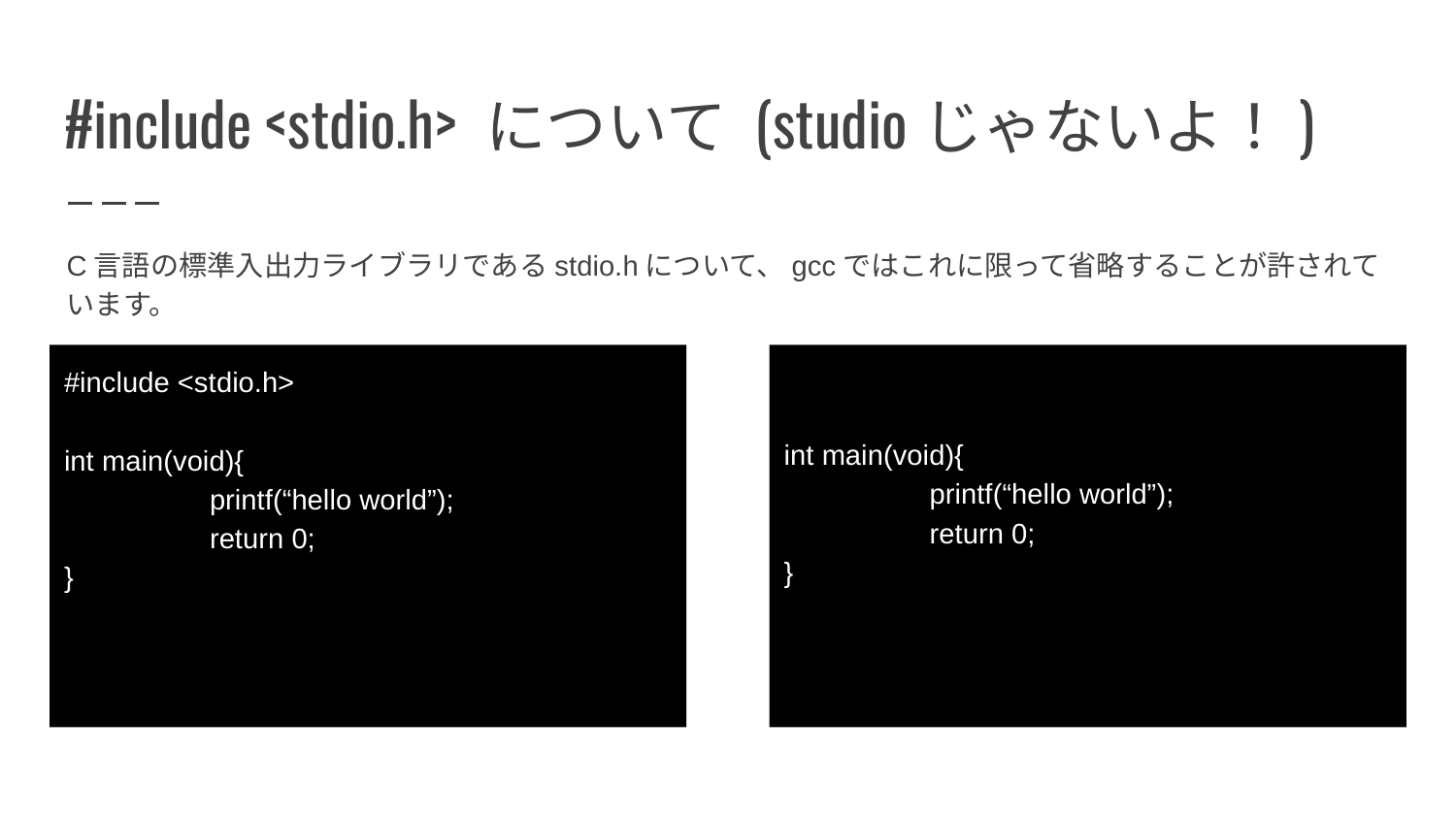

# #include <stdio.h> について (studioじゃないよ！)
C言語の標準入出力ライブラリであるstdio.hについて、gccではこれに限って省略することが許されています。
#include <stdio.h>

int main(void){
	printf(“hello world”);
	return 0;
}

int main(void){
	printf(“hello world”);
	return 0;
}